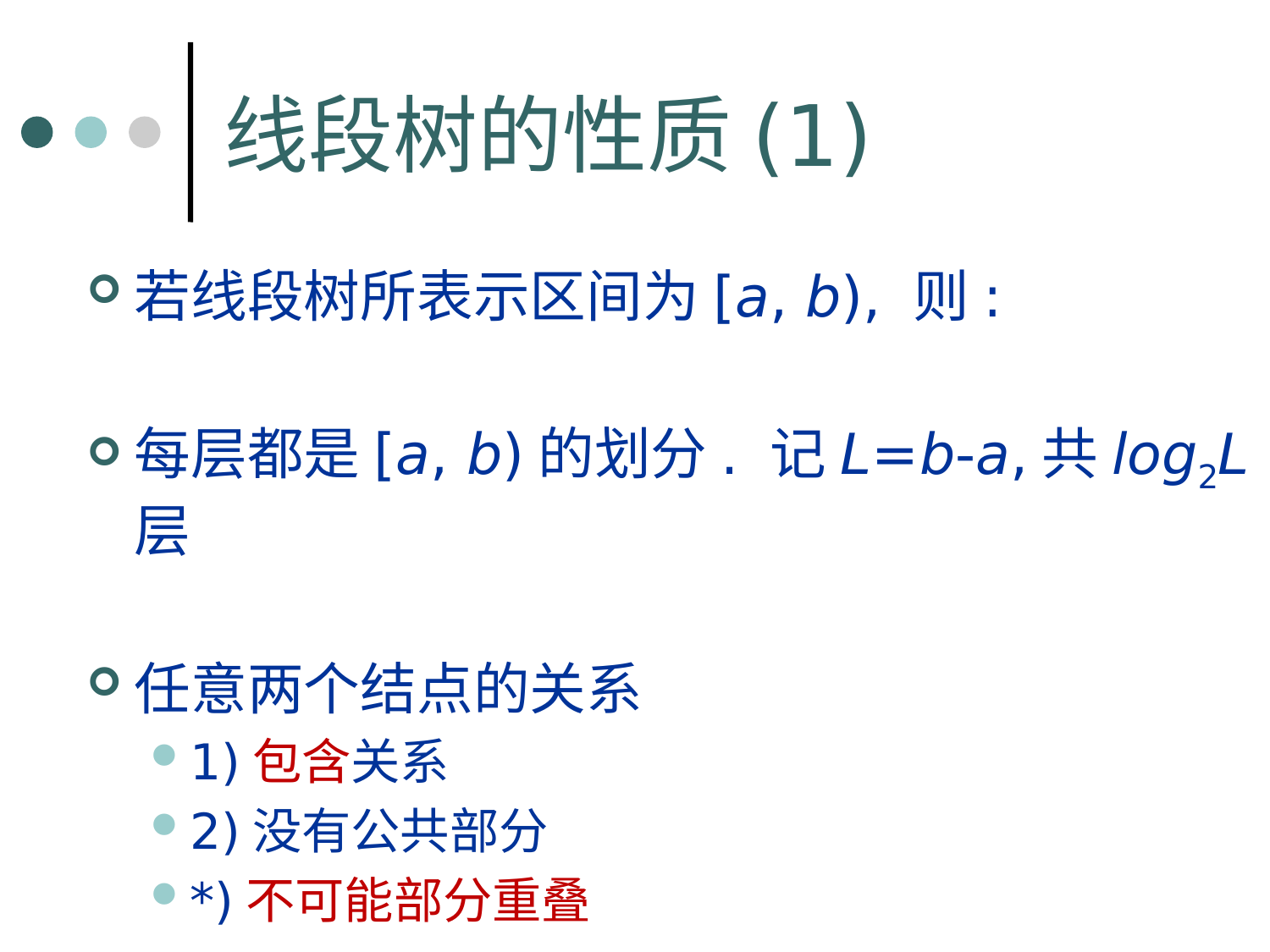

# 线段树的性质(1)
若线段树所表示区间为[a, b), 则:

每层都是[a, b)的划分. 记L=b-a,共log2L层

任意两个结点的关系
1)包含关系
2)没有公共部分
*)不可能部分重叠